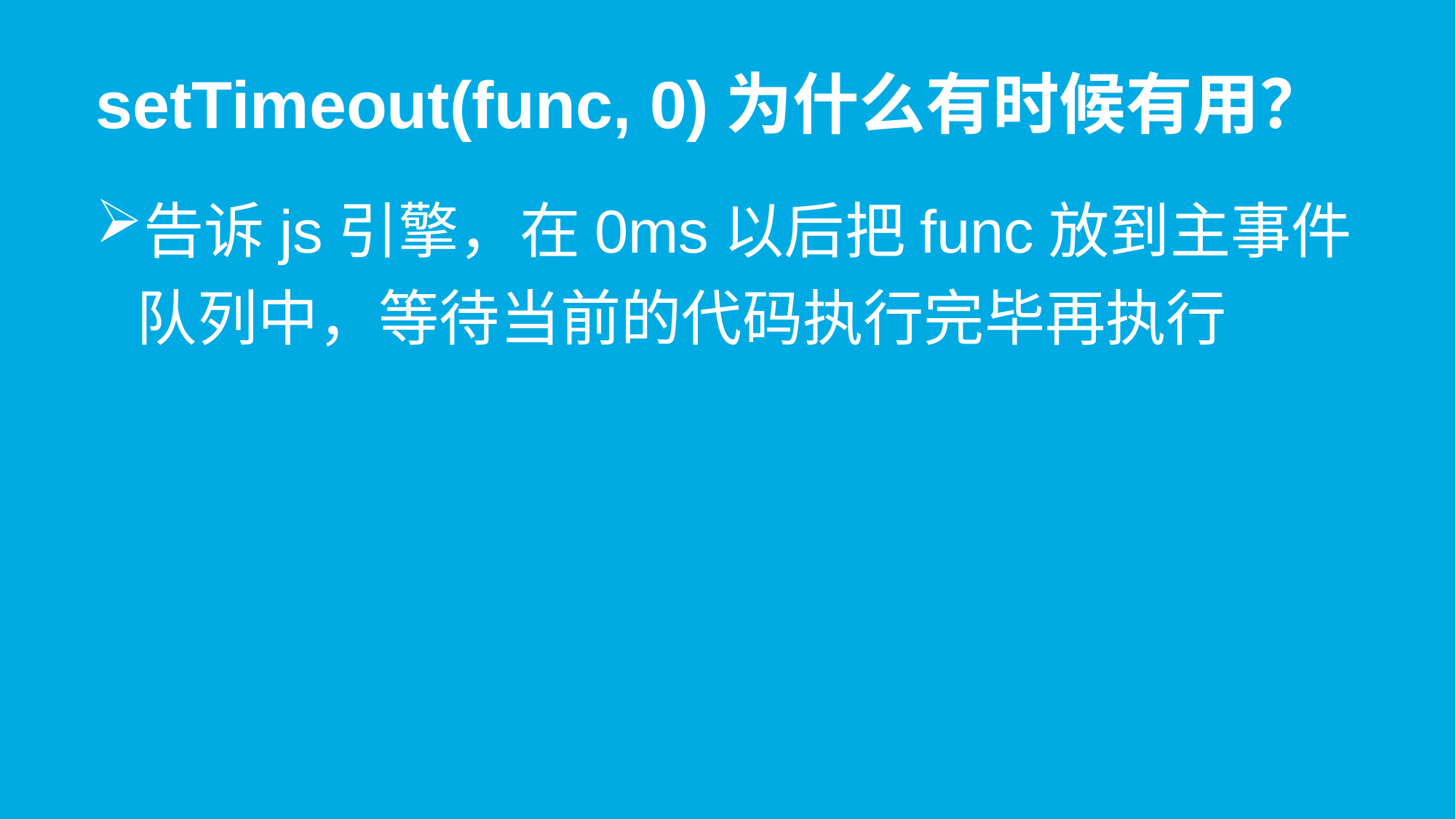

# setTimeout(func, 0)为什么有时候有用？
告诉js引擎，在0ms以后把func放到主事件队列中，等待当前的代码执行完毕再执行